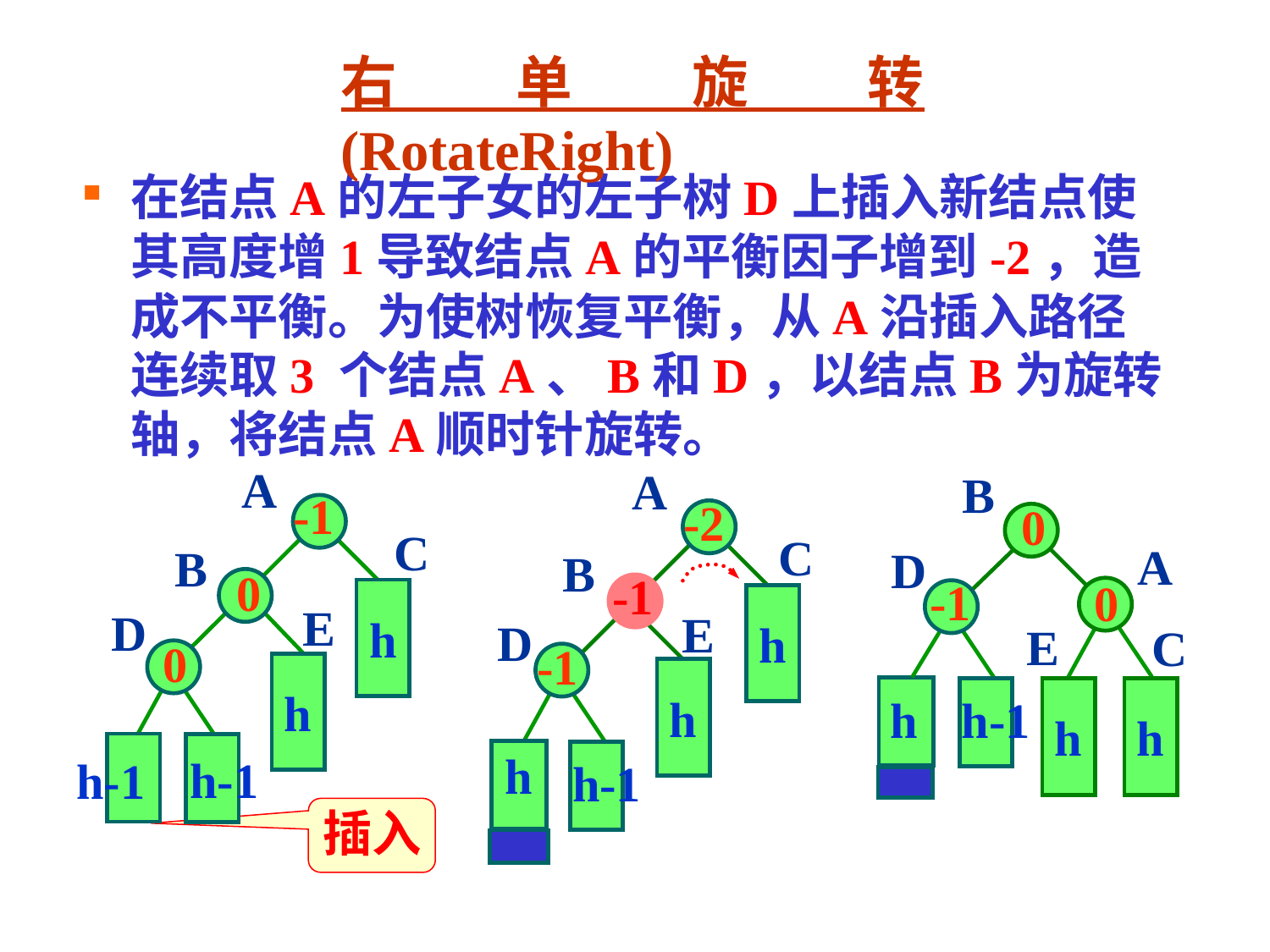

右单旋转 (RotateRight)
在结点A的左子女的左子树D上插入新结点使其高度增1导致结点A的平衡因子增到-2，造成不平衡。为使树恢复平衡，从A沿插入路径连续取3 个结点A、B和D，以结点B为旋转轴，将结点A顺时针旋转。
A
A
B
-1
-2
0

h

h

h-1
h-1

h

h

h

h-1

h
h
h-1

C
C
A
B
D
B
0
-1
-1
0
E
D
E
D
E
C
0
-1
h
h
插入

132